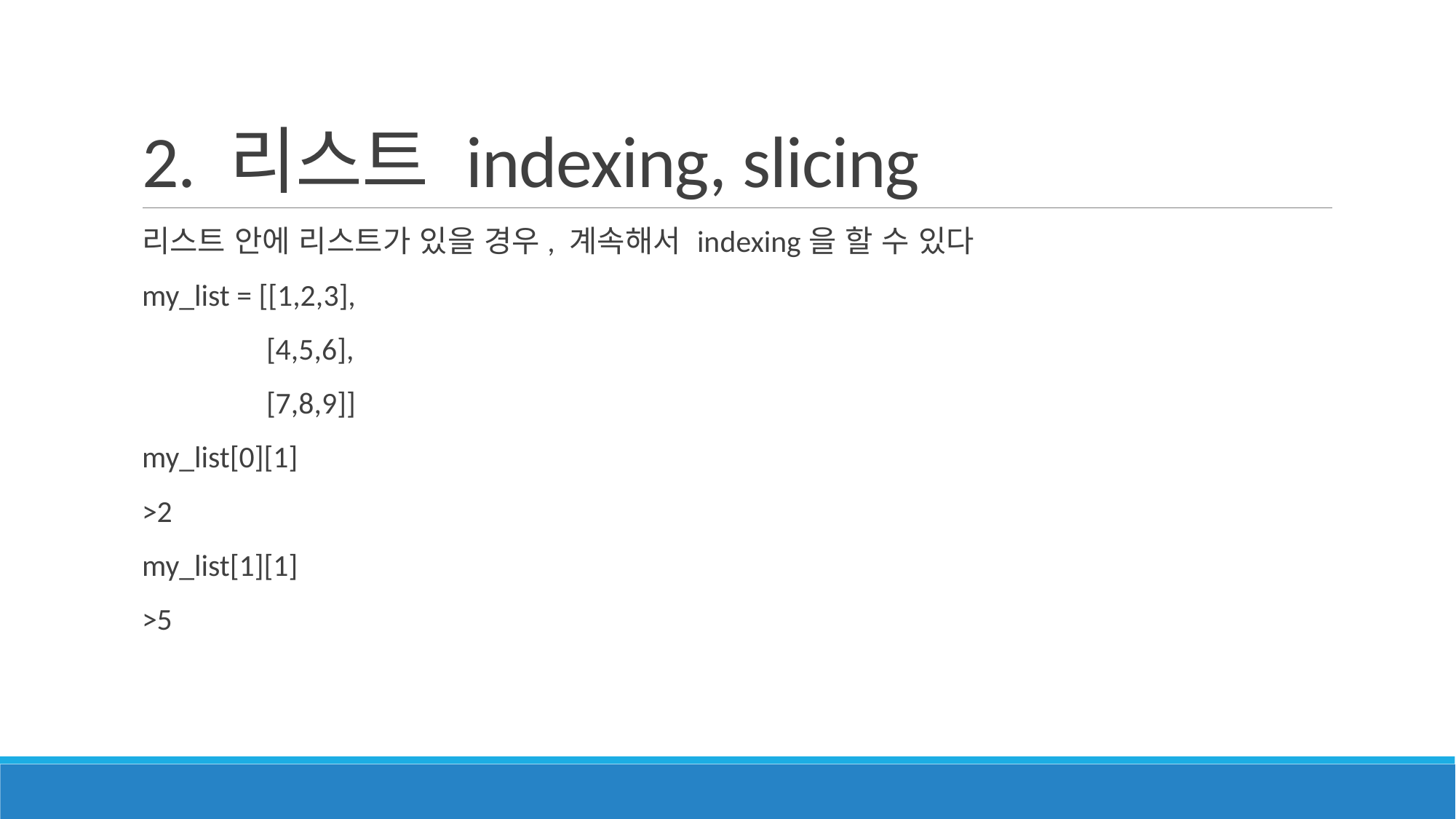

# 2. 리스트 indexing, slicing
리스트 안에 리스트가 있을 경우, 계속해서 indexing을 할 수 있다
my_list = [[1,2,3],
                  [4,5,6],
                  [7,8,9]]
my_list[0][1]
>2
my_list[1][1]
>5